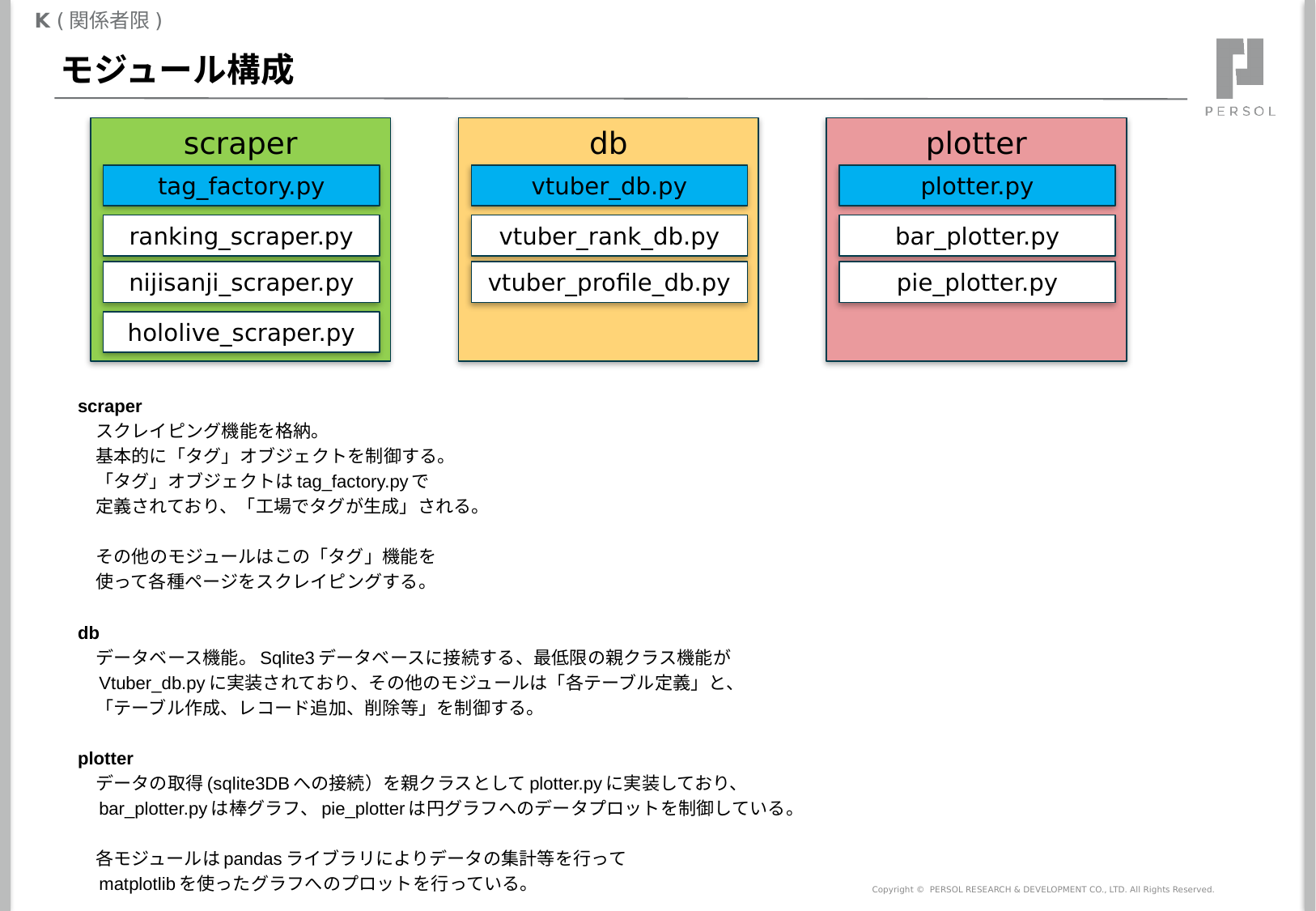

# モジュール構成
scraper
tag_factory.py
ranking_scraper.py
nijisanji_scraper.py
hololive_scraper.py
db
vtuber_db.py
vtuber_rank_db.py
vtuber_profile_db.py
plotter
plotter.py
bar_plotter.py
pie_plotter.py
scraper
　スクレイピング機能を格納。
　基本的に「タグ」オブジェクトを制御する。
　「タグ」オブジェクトはtag_factory.pyで
　定義されており、「工場でタグが生成」される。

　その他のモジュールはこの「タグ」機能を
　使って各種ページをスクレイピングする。

db
　データベース機能。Sqlite3データベースに接続する、最低限の親クラス機能が
　Vtuber_db.pyに実装されており、その他のモジュールは「各テーブル定義」と、
　「テーブル作成、レコード追加、削除等」を制御する。

plotter
　データの取得(sqlite3DBへの接続）を親クラスとしてplotter.pyに実装しており、
　bar_plotter.pyは棒グラフ、pie_plotterは円グラフへのデータプロットを制御している。

　各モジュールはpandasライブラリによりデータの集計等を行って
　matplotlibを使ったグラフへのプロットを行っている。